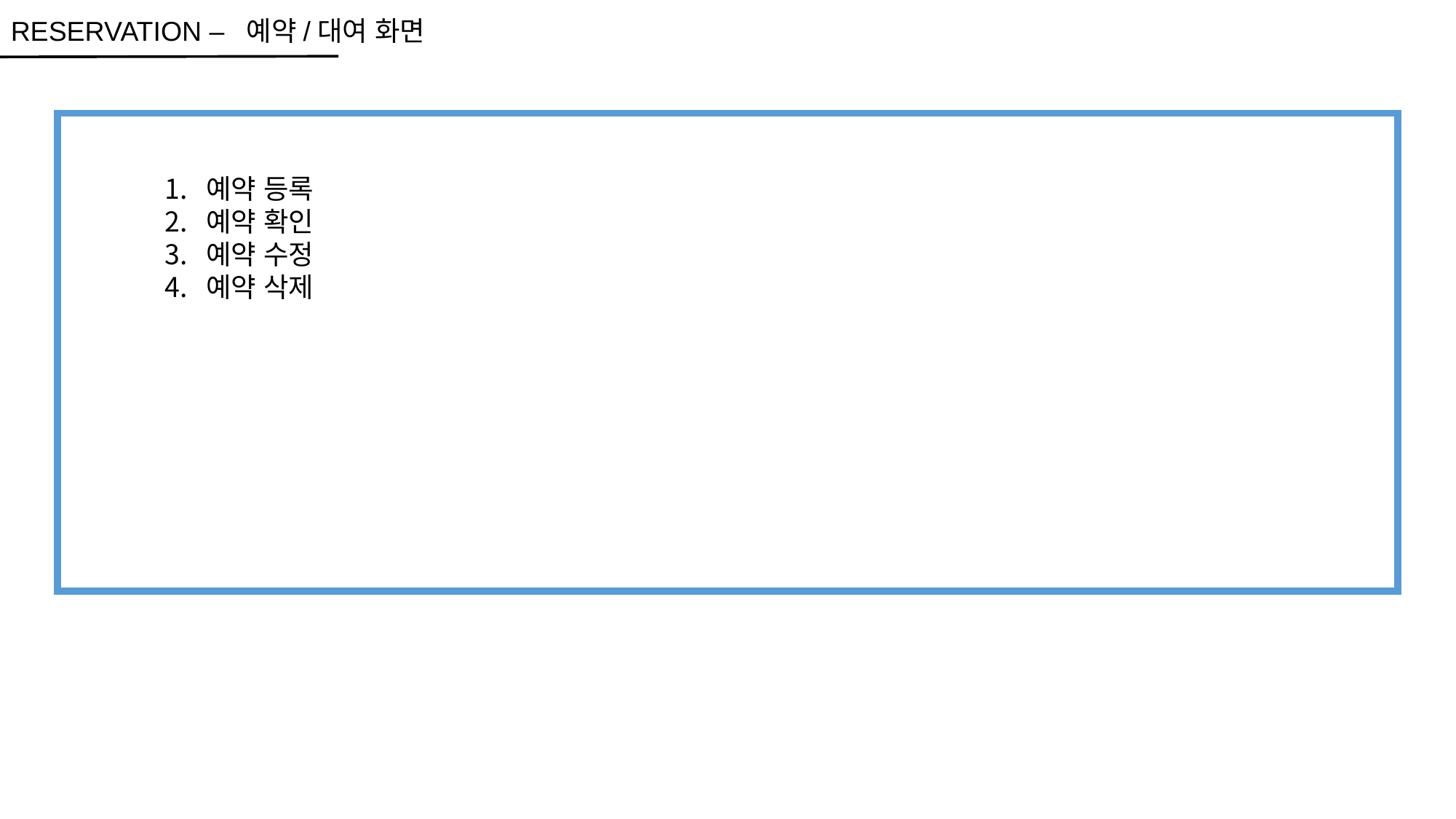

RESERVATION –  예약/대여 화면

예약 등록
예약 확인
예약 수정
예약 삭제